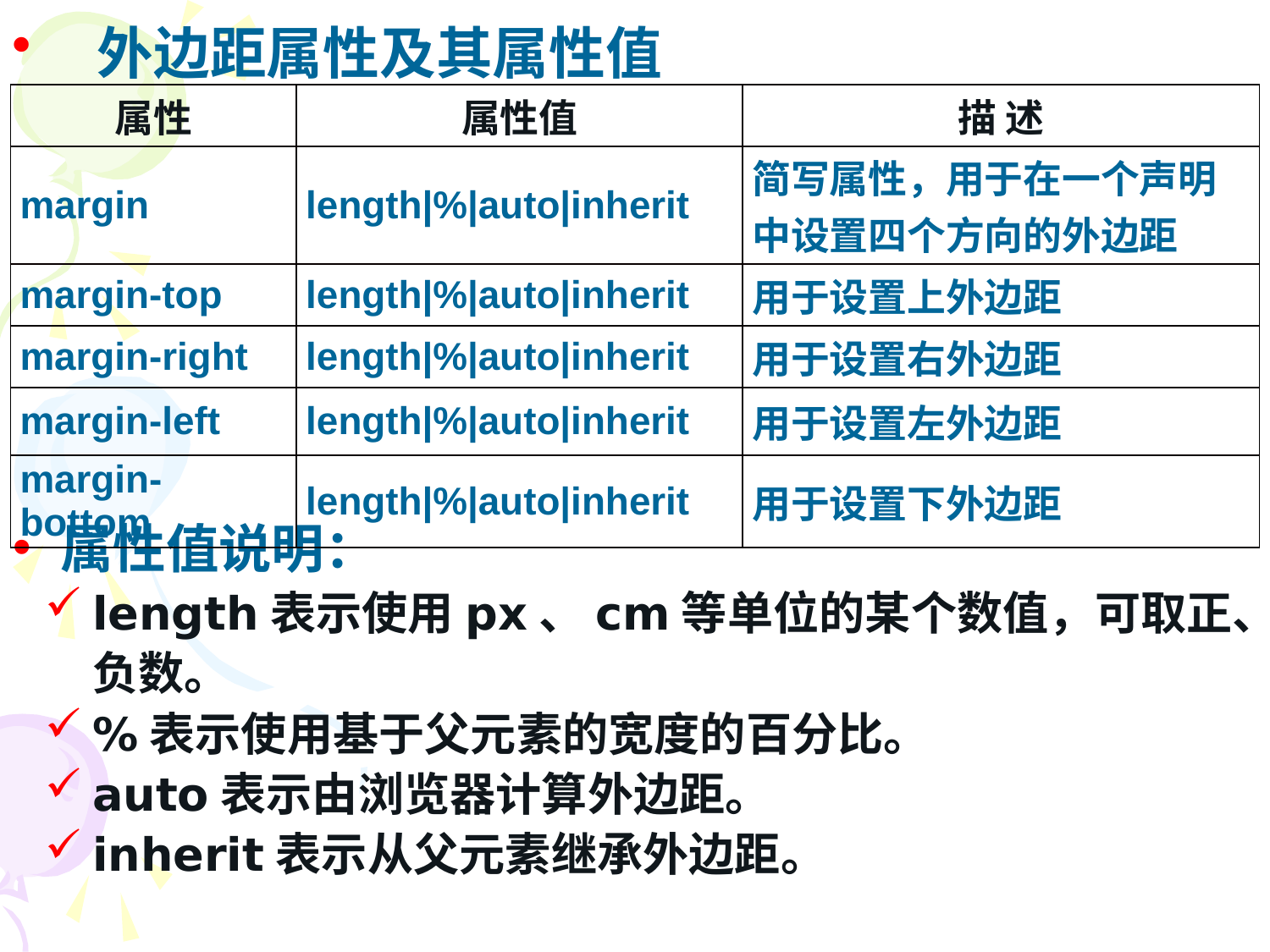

外边距属性及其属性值

属性值说明：
length表示使用px、cm等单位的某个数值，可取正、负数。
%表示使用基于父元素的宽度的百分比。
auto表示由浏览器计算外边距。
inherit表示从父元素继承外边距。
| 属性 | 属性值 | 描 述 |
| --- | --- | --- |
| margin | length|%|auto|inherit | 简写属性，用于在一个声明中设置四个方向的外边距 |
| margin-top | length|%|auto|inherit | 用于设置上外边距 |
| margin-right | length|%|auto|inherit | 用于设置右外边距 |
| margin-left | length|%|auto|inherit | 用于设置左外边距 |
| margin-bottom | length|%|auto|inherit | 用于设置下外边距 |